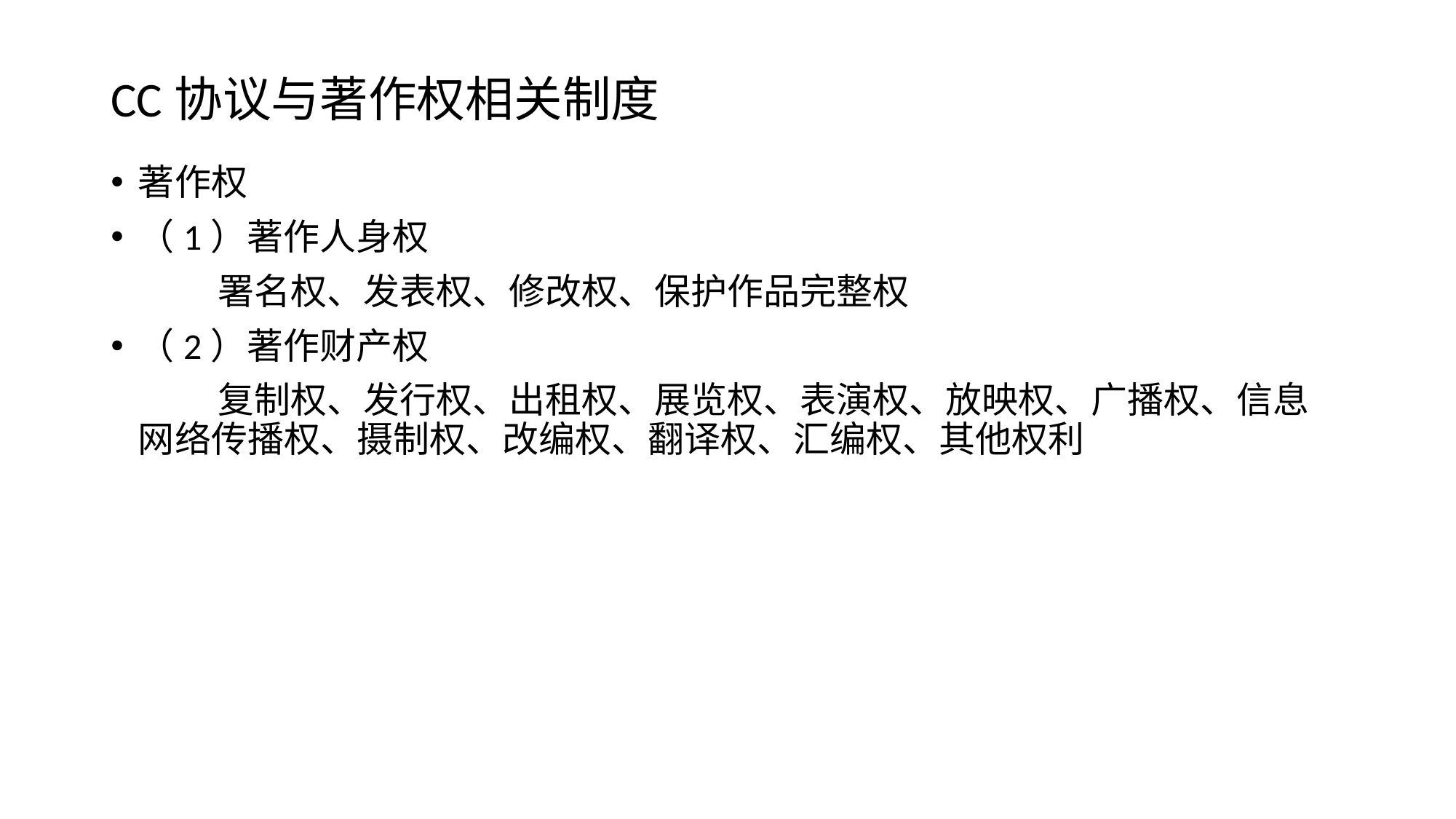

# CC协议与著作权相关制度
著作权
（1）著作人身权
            署名权、发表权、修改权、保护作品完整权
（2）著作财产权
            复制权、发行权、出租权、展览权、表演权、放映权、广播权、信息网络传播权、摄制权、改编权、翻译权、汇编权、其他权利